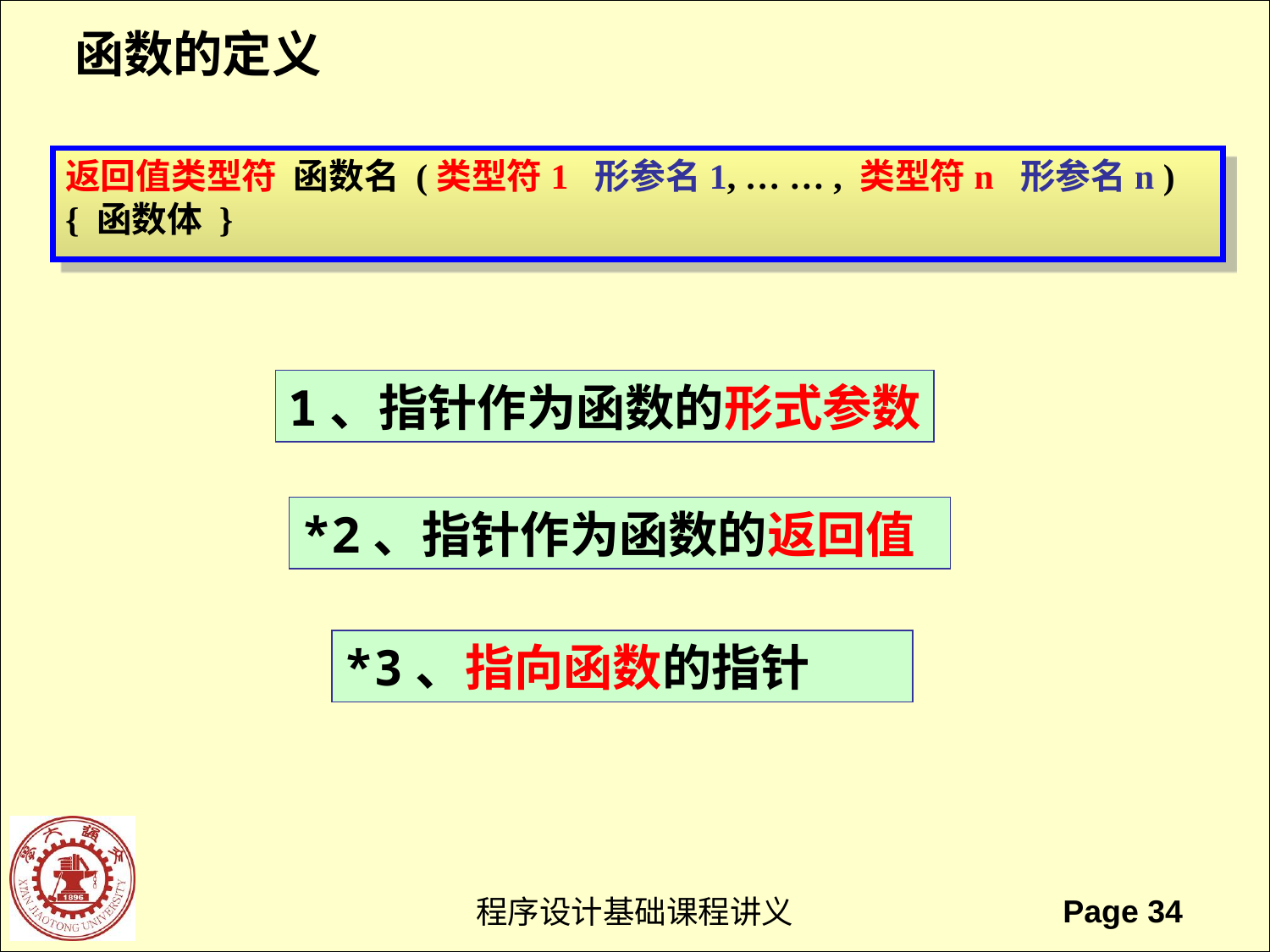

函数的定义
返回值类型符  函数名 (类型符1  形参名1, … … , 类型符n  形参名n )
{ 函数体 }
1、指针作为函数的形式参数
*2、指针作为函数的返回值
*3、指向函数的指针